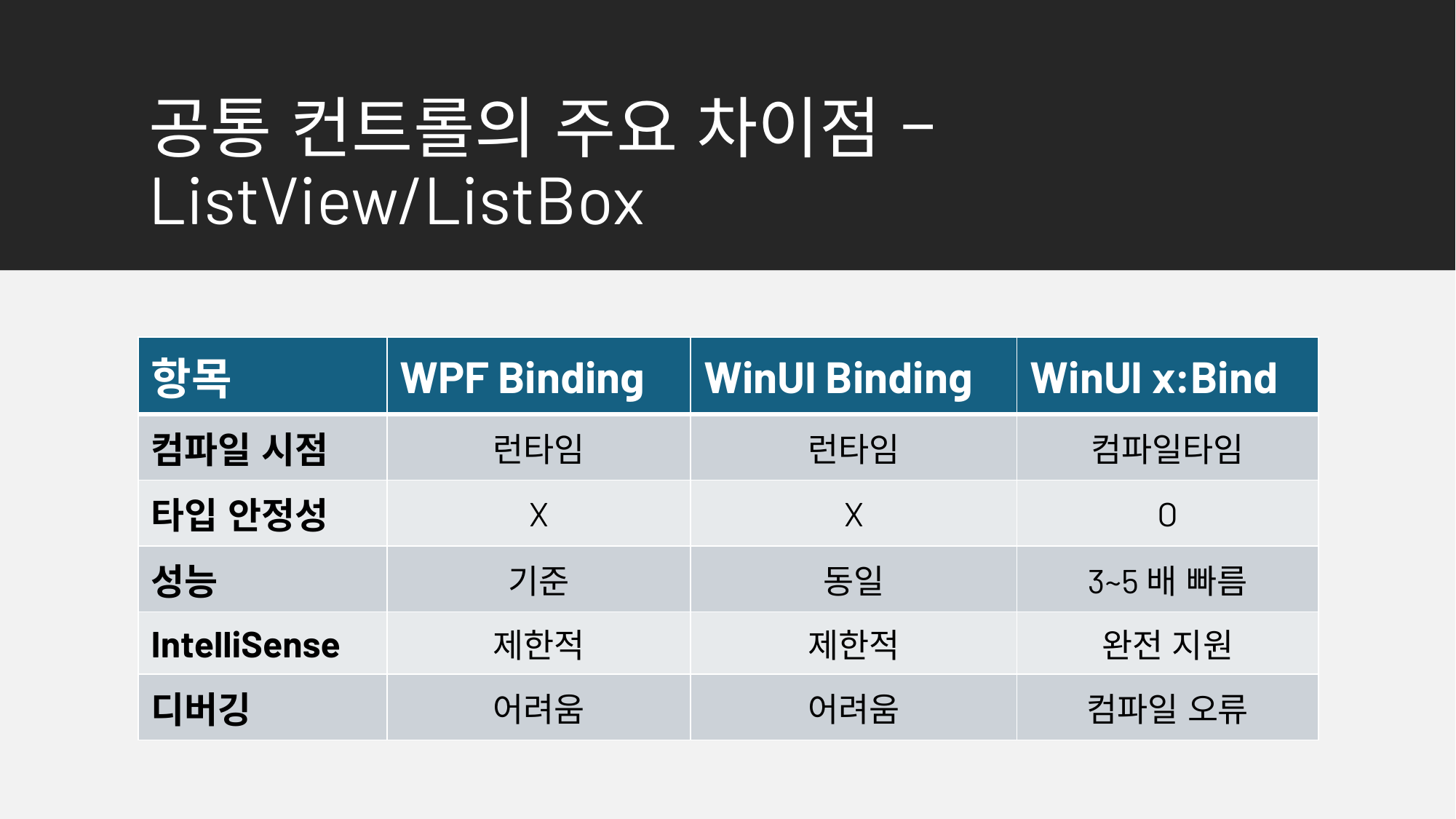

# 공통 컨트롤의 주요 차이점 – ListView/ListBox

| 항목 | WPF Binding | WinUI Binding | WinUI x:Bind |
| --- | --- | --- | --- |
| 컴파일 시점 | 런타임 | 런타임 | 컴파일타임 |
| 타입 안정성 | X | X | O |
| 성능 | 기준 | 동일 | 3~5배 빠름 |
| IntelliSense | 제한적 | 제한적 | 완전 지원 |
| 디버깅 | 어려움 | 어려움 | 컴파일 오류 |